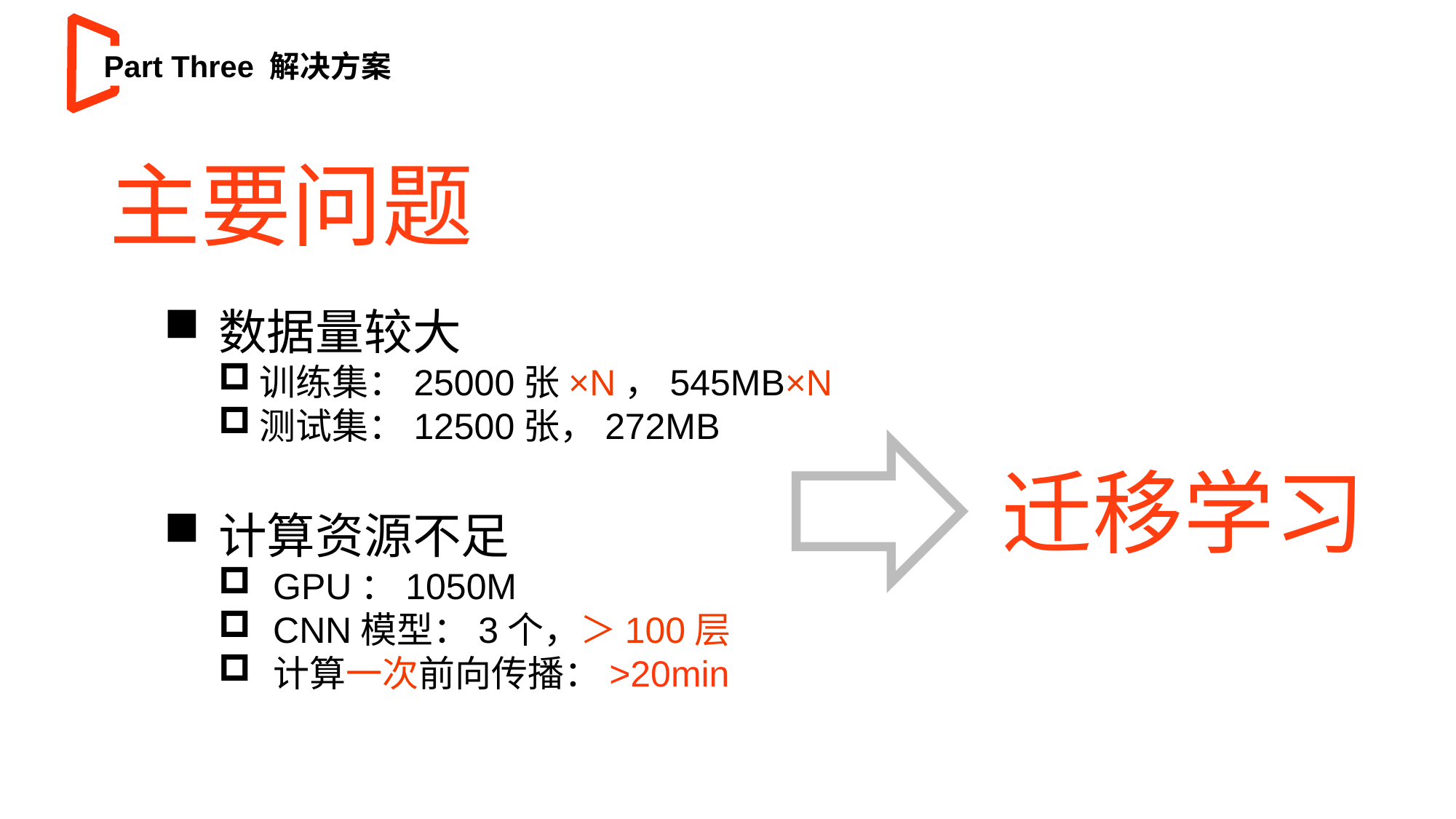

Part Three 解决方案
主要问题

数据量较大
训练集：25000张×N，545MB×N
测试集：12500张，272MB

计算资源不足
GPU：1050M
CNN模型：3个，＞100层
计算一次前向传播：>20min

迁移学习